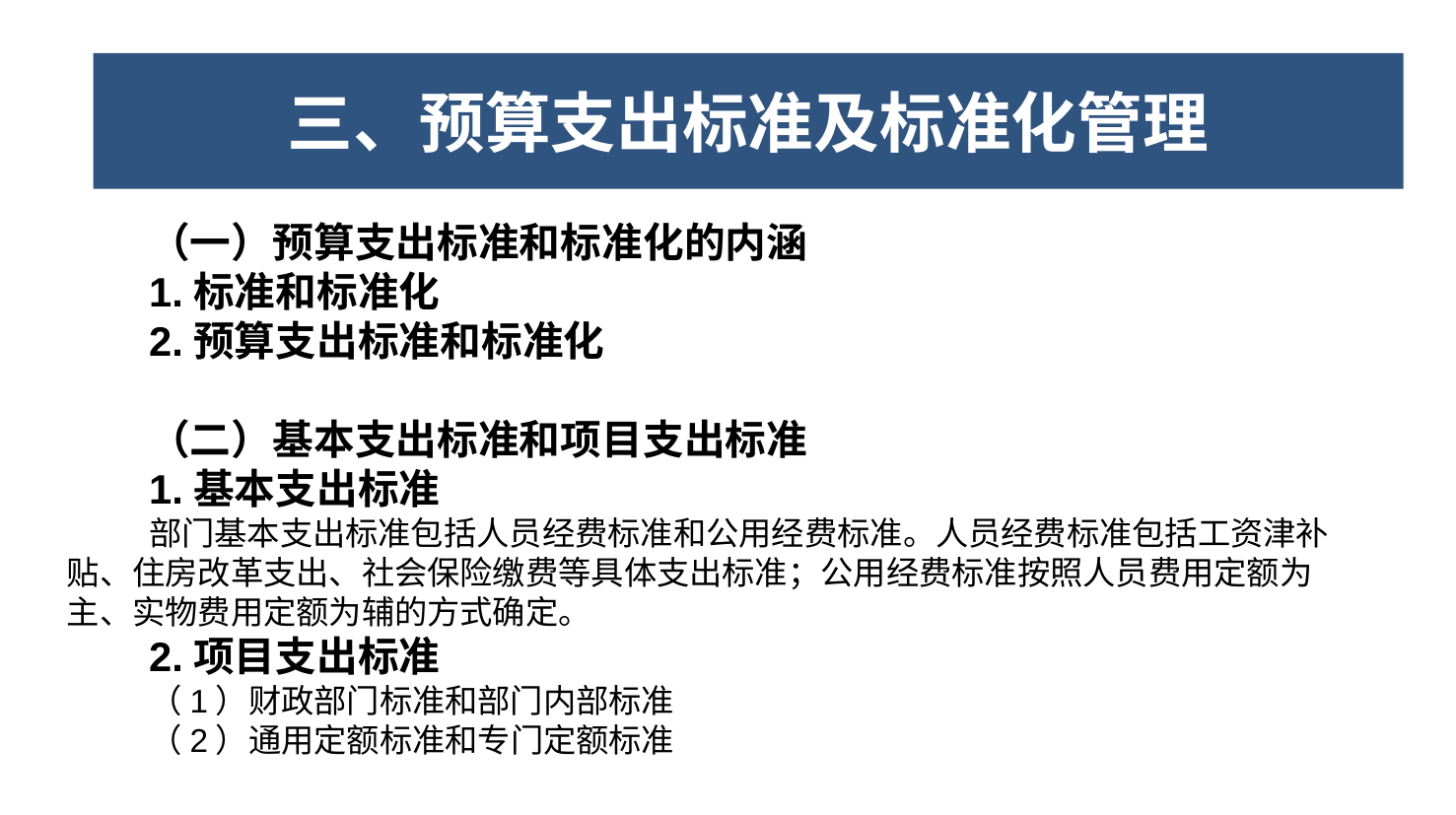

二、各预算之间的相互关系
三、预算支出标准及标准化管理
（一）预算支出标准和标准化的内涵
1.标准和标准化
2.预算支出标准和标准化

（二）基本支出标准和项目支出标准
1.基本支出标准
部门基本支出标准包括人员经费标准和公用经费标准。人员经费标准包括工资津补贴、住房改革支出、社会保险缴费等具体支出标准；公用经费标准按照人员费用定额为主、实物费用定额为辅的方式确定。
2.项目支出标准
（1）财政部门标准和部门内部标准
（2）通用定额标准和专门定额标准